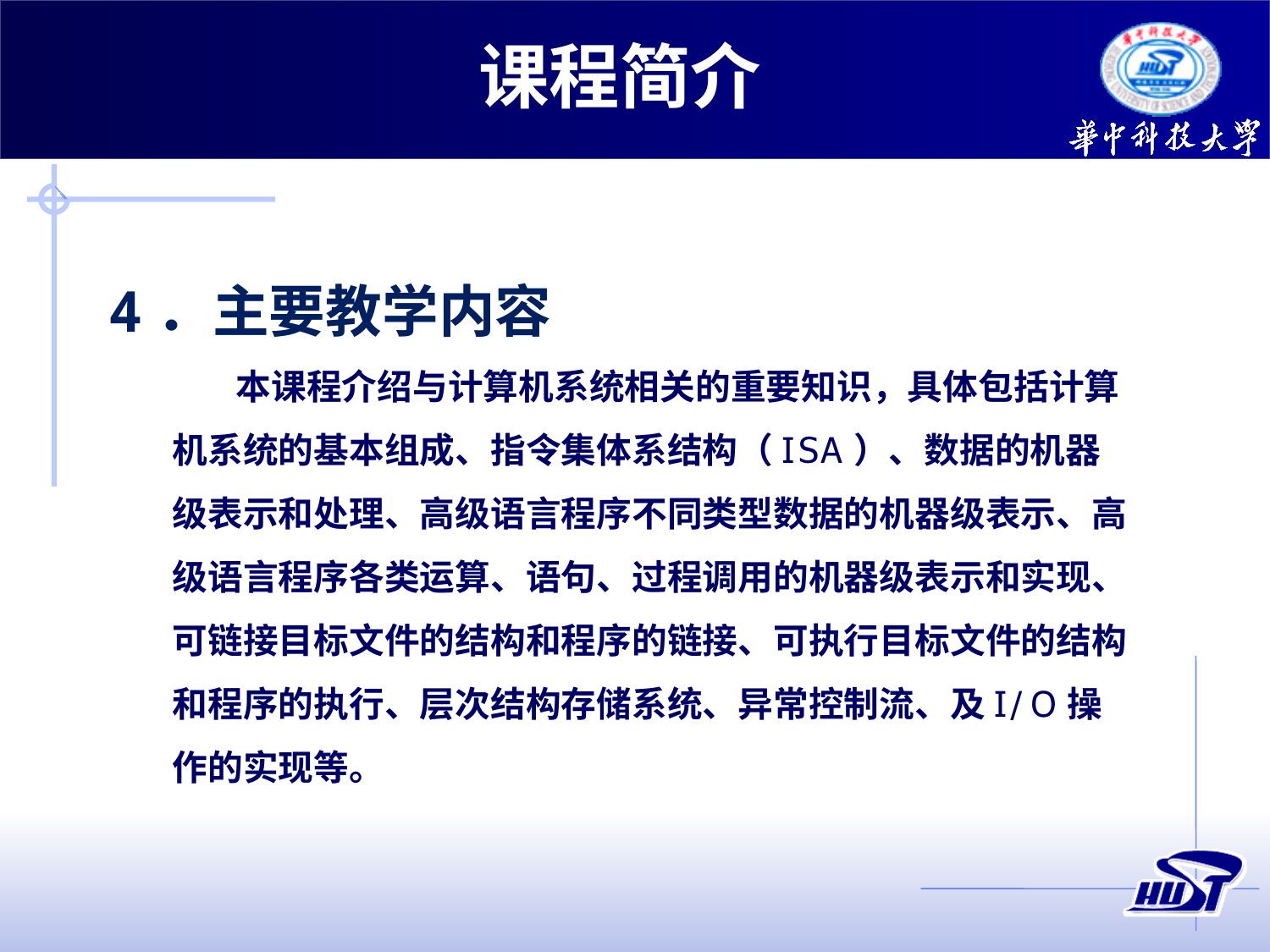

课程简介
4．主要教学内容
本课程介绍与计算机系统相关的重要知识，具体包括计算机系统的基本组成、指令集体系结构（ISA）、数据的机器级表示和处理、高级语言程序不同类型数据的机器级表示、高级语言程序各类运算、语句、过程调用的机器级表示和实现、可链接目标文件的结构和程序的链接、可执行目标文件的结构和程序的执行、层次结构存储系统、异常控制流、及I/O操作的实现等。